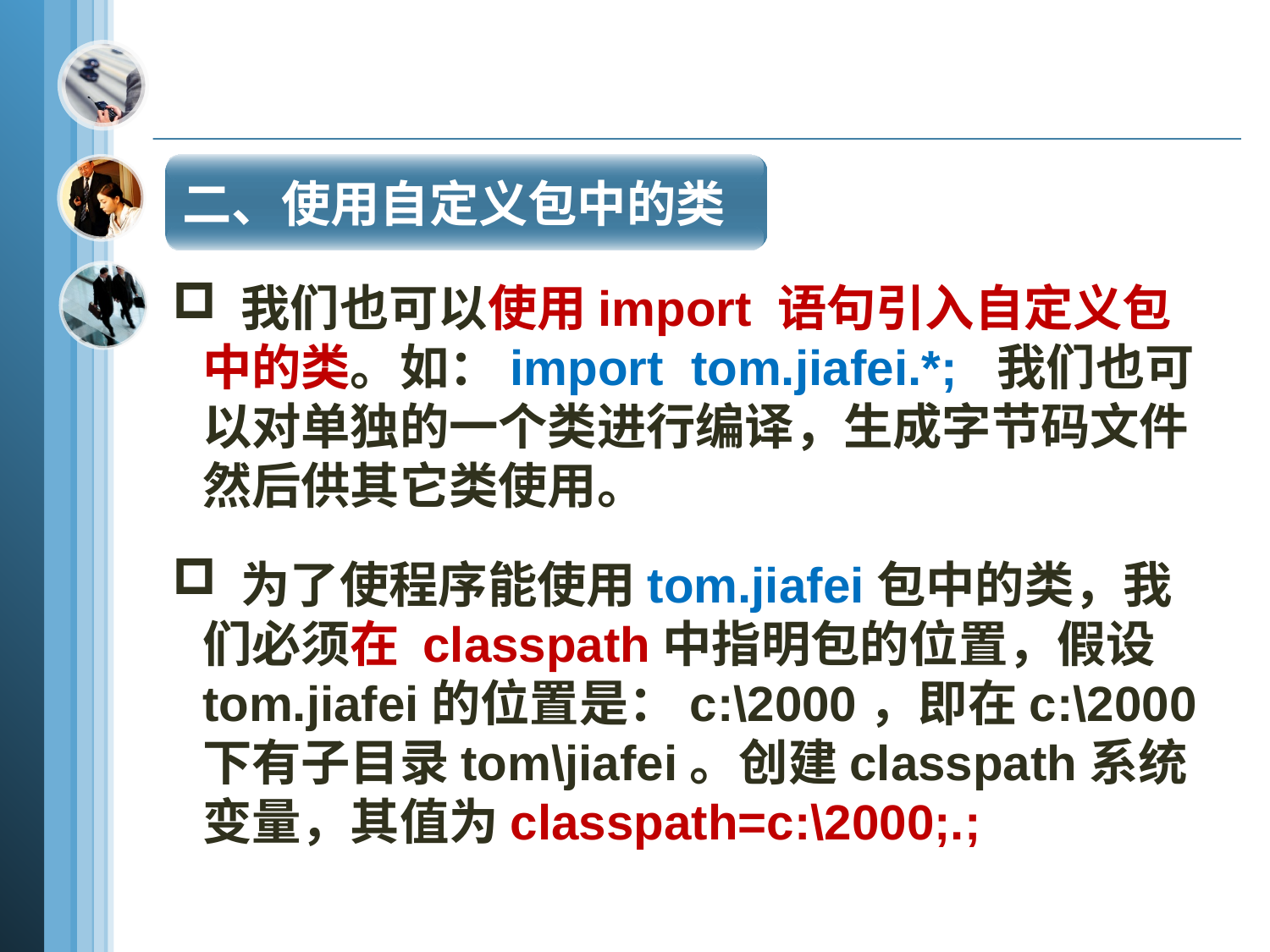

二、使用自定义包中的类

 我们也可以使用import 语句引入自定义包中的类。如：import  tom.jiafei.*;  我们也可以对单独的一个类进行编译，生成字节码文件然后供其它类使用。
 为了使程序能使用tom.jiafei包中的类，我们必须在 classpath中指明包的位置，假设tom.jiafei的位置是：c:\2000，即在c:\2000下有子目录tom\jiafei。创建classpath系统变量，其值为classpath=c:\2000;.;